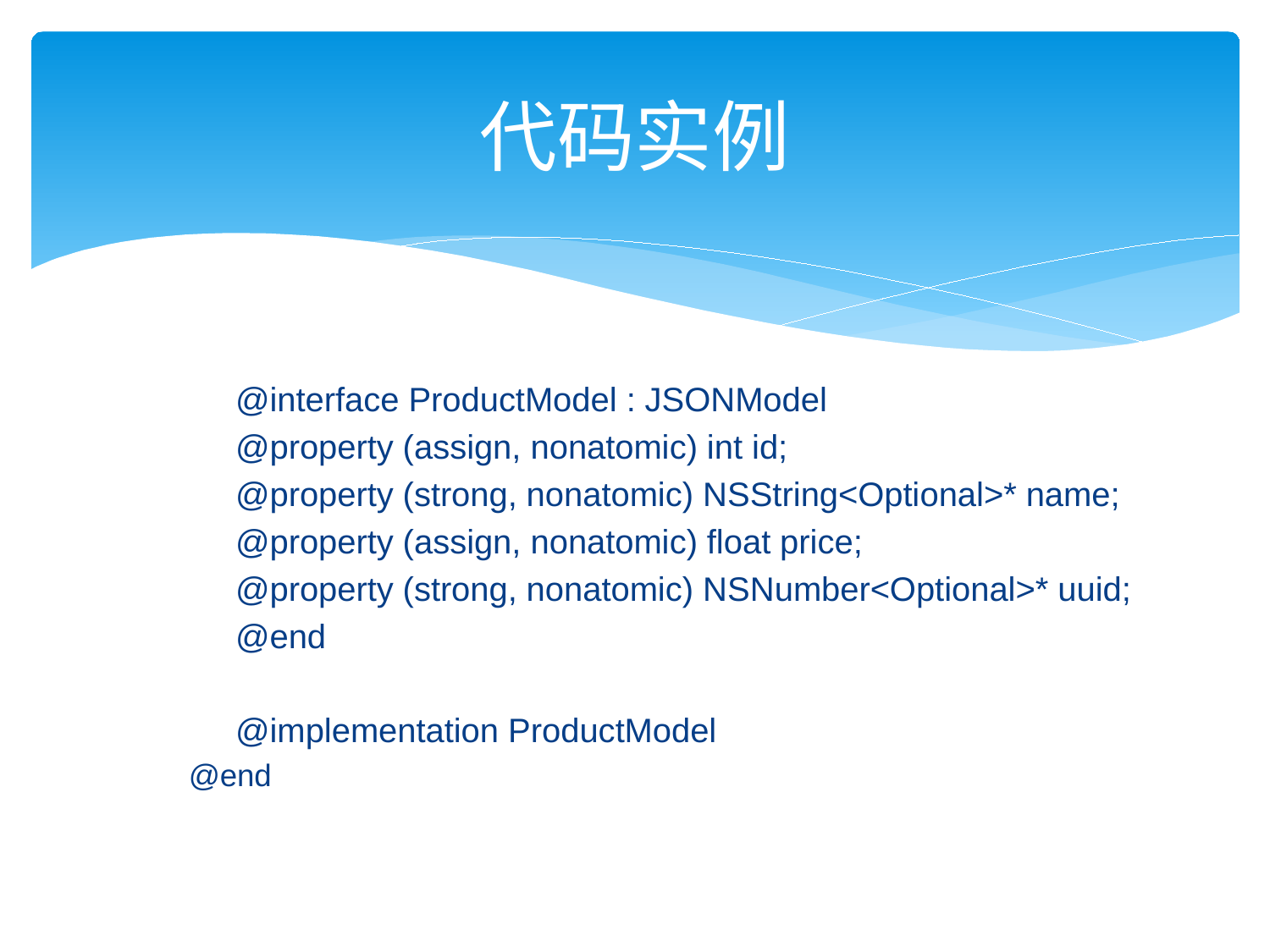

# 代码实例
	@interface ProductModel : JSONModel
	@property (assign, nonatomic) int id;
	@property (strong, nonatomic) NSString<Optional>* name;
	@property (assign, nonatomic) float price;
	@property (strong, nonatomic) NSNumber<Optional>* uuid;
	@end

	@implementation ProductModel
@end